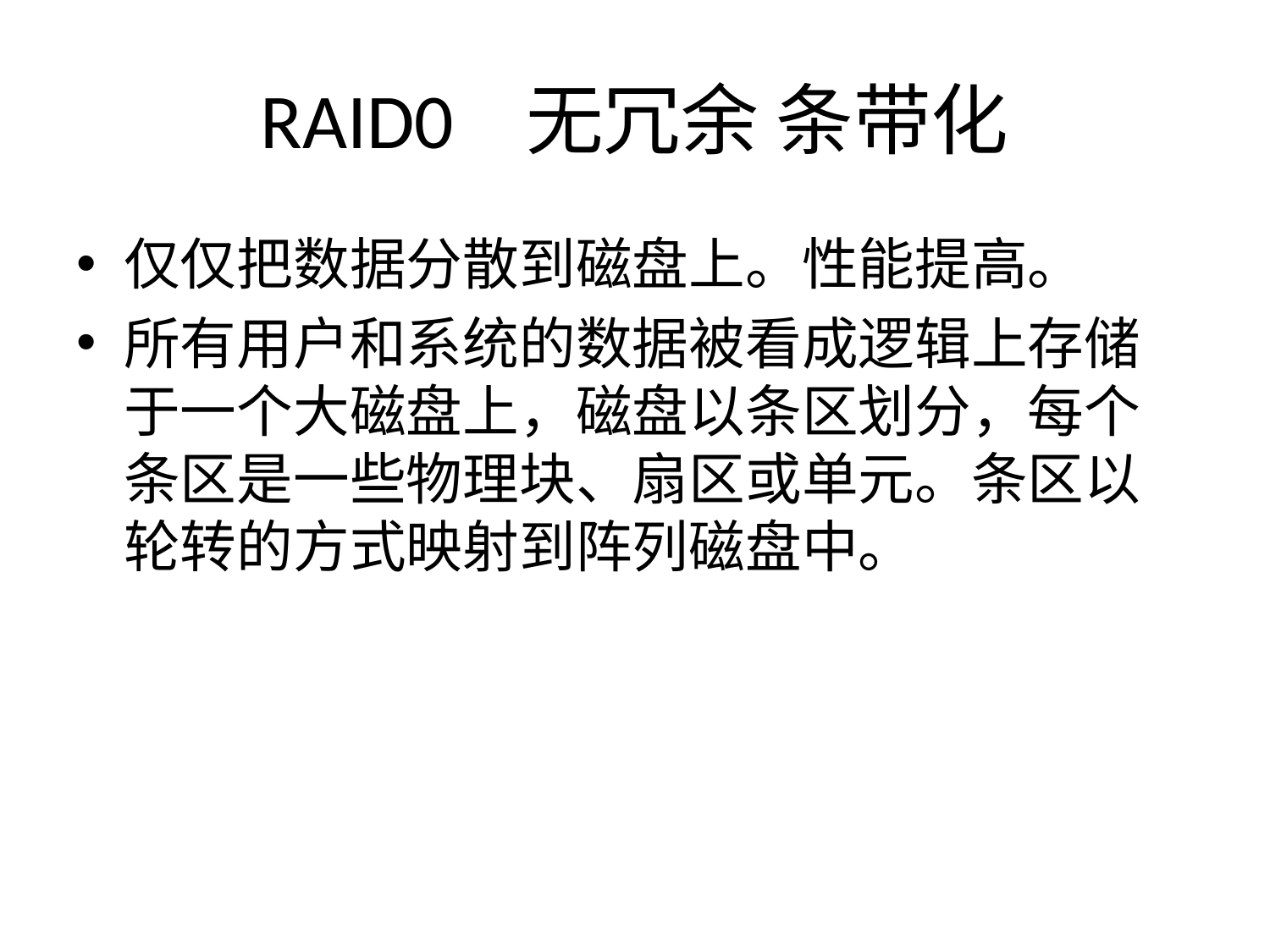

# RAID0   无冗余 条带化
仅仅把数据分散到磁盘上。性能提高。
所有用户和系统的数据被看成逻辑上存储于一个大磁盘上，磁盘以条区划分，每个条区是一些物理块、扇区或单元。条区以轮转的方式映射到阵列磁盘中。